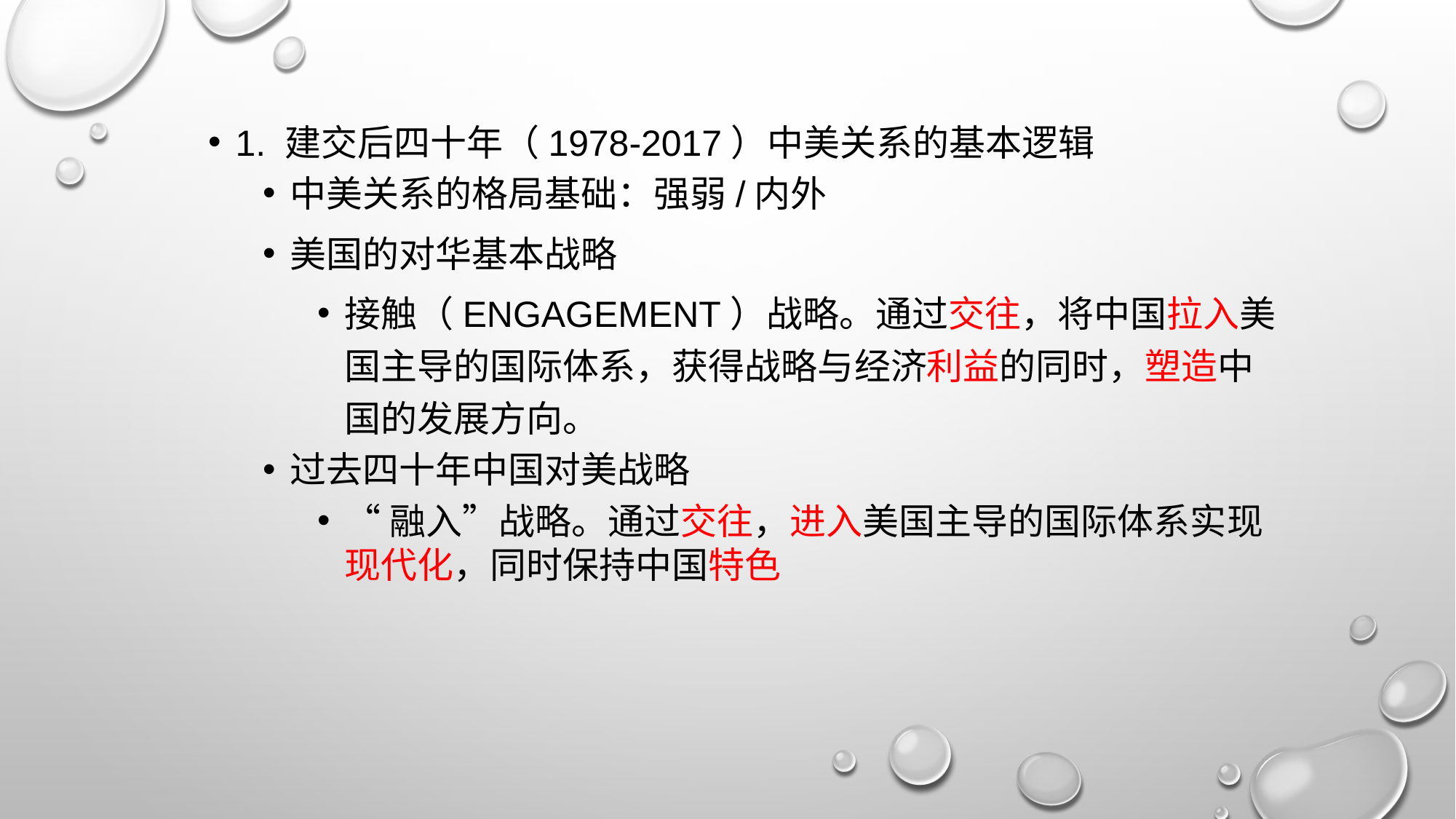

1. 建交后四十年（1978-2017）中美关系的基本逻辑
中美关系的格局基础：强弱/内外
美国的对华基本战略
接触（engagement）战略。通过交往，将中国拉入美国主导的国际体系，获得战略与经济利益的同时，塑造中国的发展方向。
过去四十年中国对美战略
“融入”战略。通过交往，进入美国主导的国际体系实现现代化，同时保持中国特色